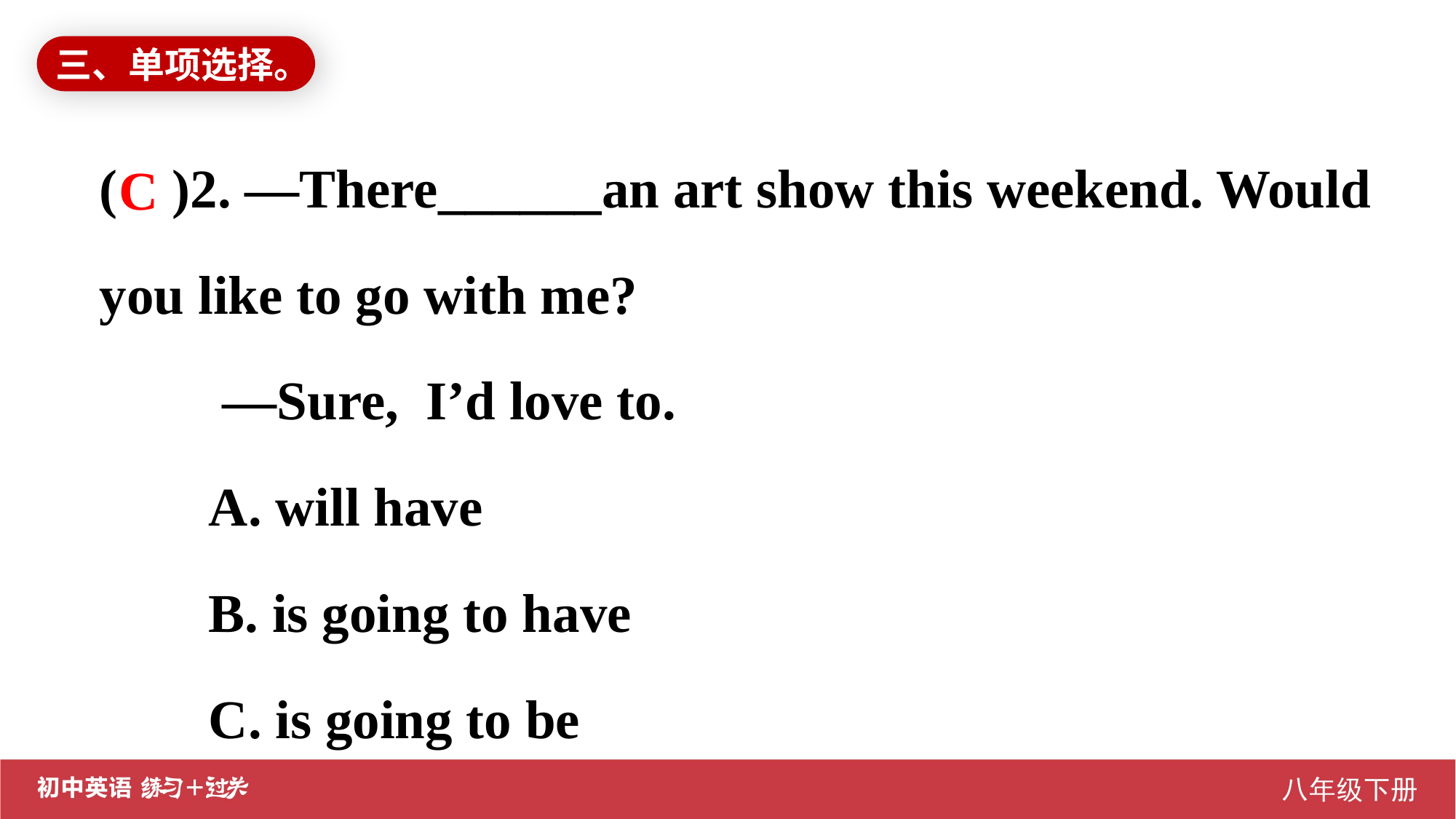

三、单项选择。
(    )2. —There______an art show this weekend. Would you like to go with me?
         —Sure,  I’d love to.
A. will have
B. is going to have
C. is going to be
C